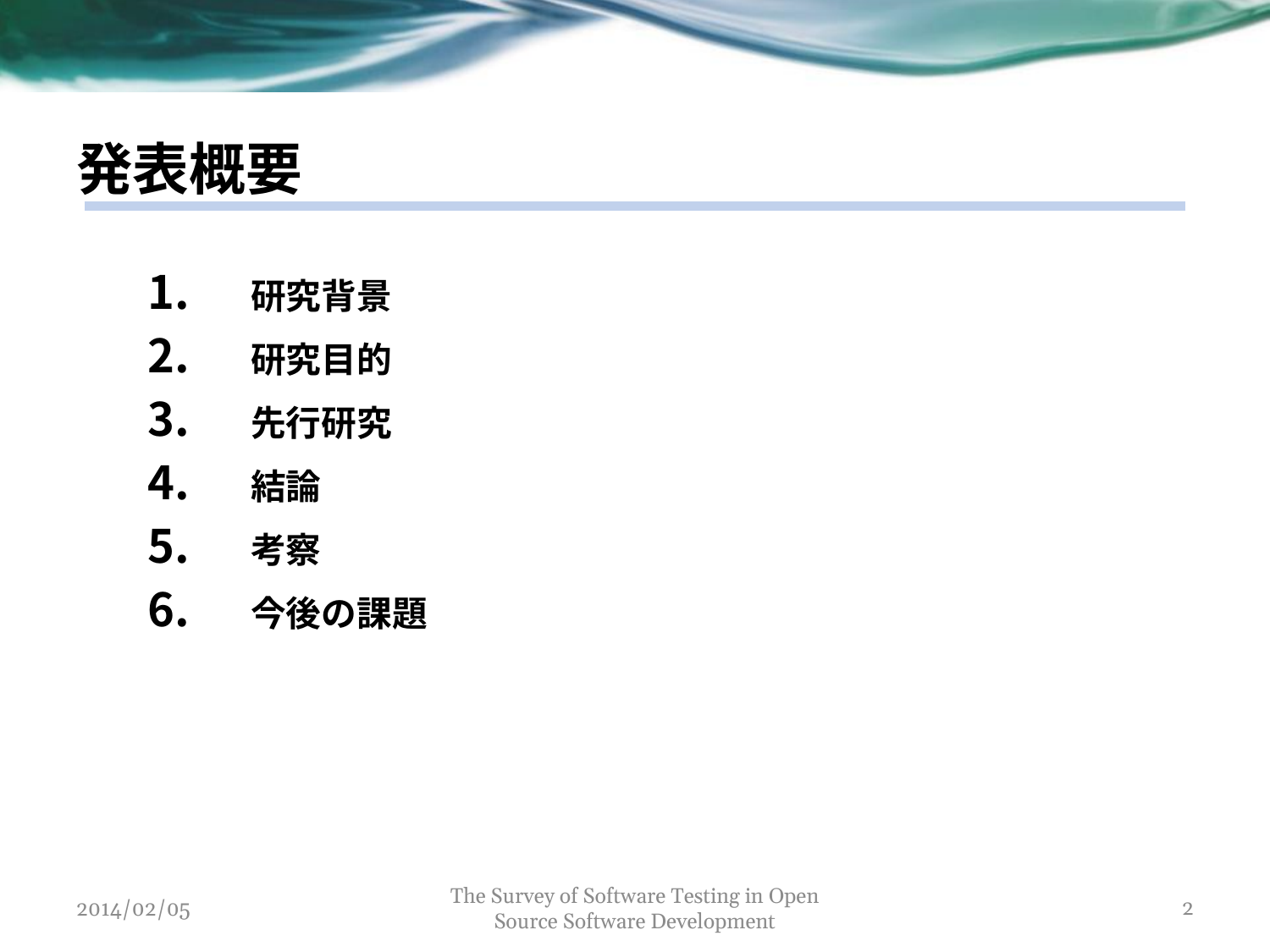

発表概要
研究背景
研究目的
先行研究
結論
考察
今後の課題
2014/02/05
The Survey of Software Testing in Open Source Software Development
2